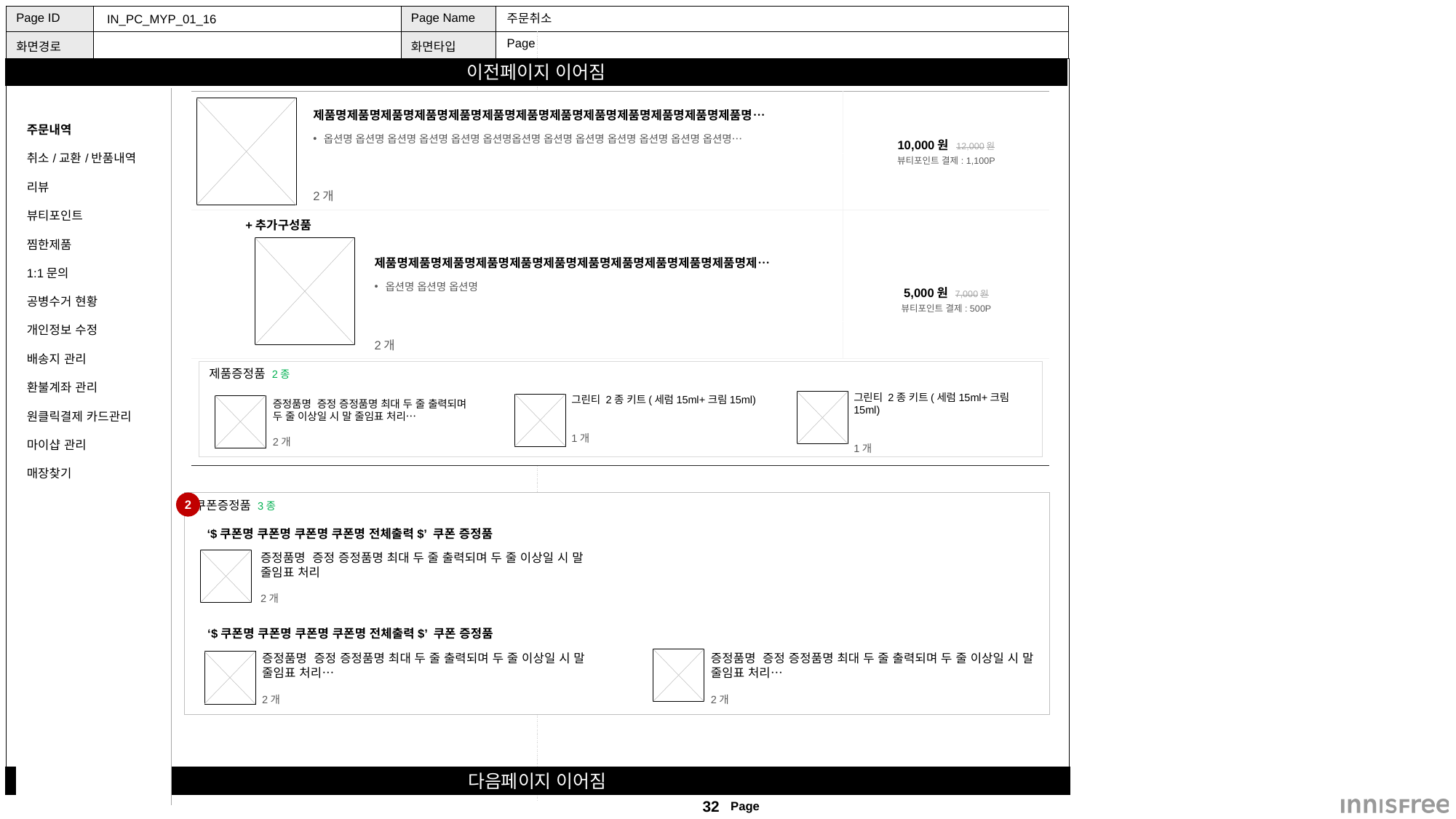

IN_PC_MYP_01_16
# 주문취소
Page
| 주문내역 |
| --- |
| 취소/교환/반품내역 |
| 리뷰 |
| 뷰티포인트 |
| 찜한제품 |
| 1:1문의 |
| 공병수거 현황 |
| 개인정보 수정 |
| 배송지 관리 |
| 환불계좌 관리 |
| 원클릭결제 카드관리 |
| 마이샵 관리 |
| 매장찾기 |
|  |
|  |  | 제품명제품명제품명제품명제품명제품명제품명제품명제품명제품명제품명제품명제품명… 옵션명 옵션명 옵션명 옵션명 옵션명 옵션명옵션명 옵션명 옵션명 옵션명 옵션명 옵션명 옵션명… |  | 10,000원 12,000원 뷰티포인트 결제: 1,100P |
| --- | --- | --- | --- | --- |
|  |  | 2개 |  |  |
|  | +추가구성품 |  |  |  |
|  |  |  | 제품명제품명제품명제품명제품명제품명제품명제품명제품명제품명제품명제… 옵션명 옵션명 옵션명 | 5,000원 7,000원 뷰티포인트 결제: 500P |
|  |  |  | 2개 |  |
|  |  |  |  |  |

제품증정품 2종
그린티 2종 키트(세럼15ml+크림15ml)

1개
그린티 2종 키트(세럼15ml+크림15ml)

1개

증정품명  증정 증정품명 최대 두 줄 출력되며 두 줄 이상일 시 말 줄임표 처리…

2개

2
쿠폰증정품 3종
‘$쿠폰명 쿠폰명 쿠폰명 쿠폰명 전체출력$’ 쿠폰 증정품

증정품명  증정 증정품명 최대 두 줄 출력되며 두 줄 이상일 시 말 줄임표 처리

2개

‘$쿠폰명 쿠폰명 쿠폰명 쿠폰명 전체출력$’ 쿠폰 증정품

증정품명  증정 증정품명 최대 두 줄 출력되며 두 줄 이상일 시 말 줄임표 처리…

2개
증정품명  증정 증정품명 최대 두 줄 출력되며 두 줄 이상일 시 말 줄임표 처리…

2개